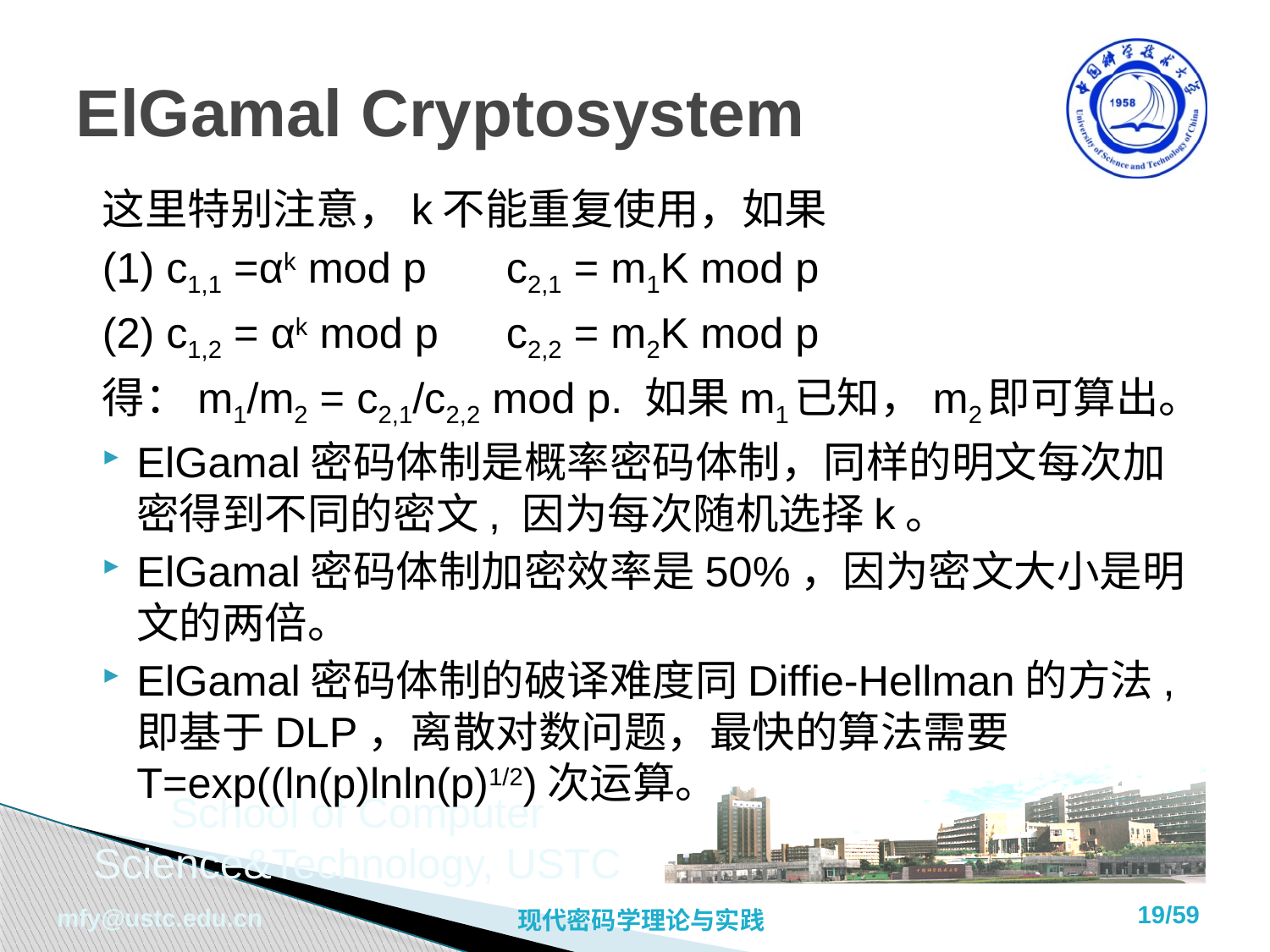

# ElGamal Cryptosystem
这里特别注意，k不能重复使用，如果
(1) c1,1 =αk mod p		c2,1 = m1K mod p
(2) c1,2 = αk mod p		c2,2 = m2K mod p
得：m1/m2 = c2,1/c2,2 mod p. 如果m1已知，m2即可算出。
ElGamal密码体制是概率密码体制，同样的明文每次加密得到不同的密文, 因为每次随机选择k。
ElGamal密码体制加密效率是50%，因为密文大小是明文的两倍。
ElGamal密码体制的破译难度同Diffie-Hellman的方法,即基于DLP，离散对数问题，最快的算法需要T=exp((ln(p)lnln(p)1/2)次运算。